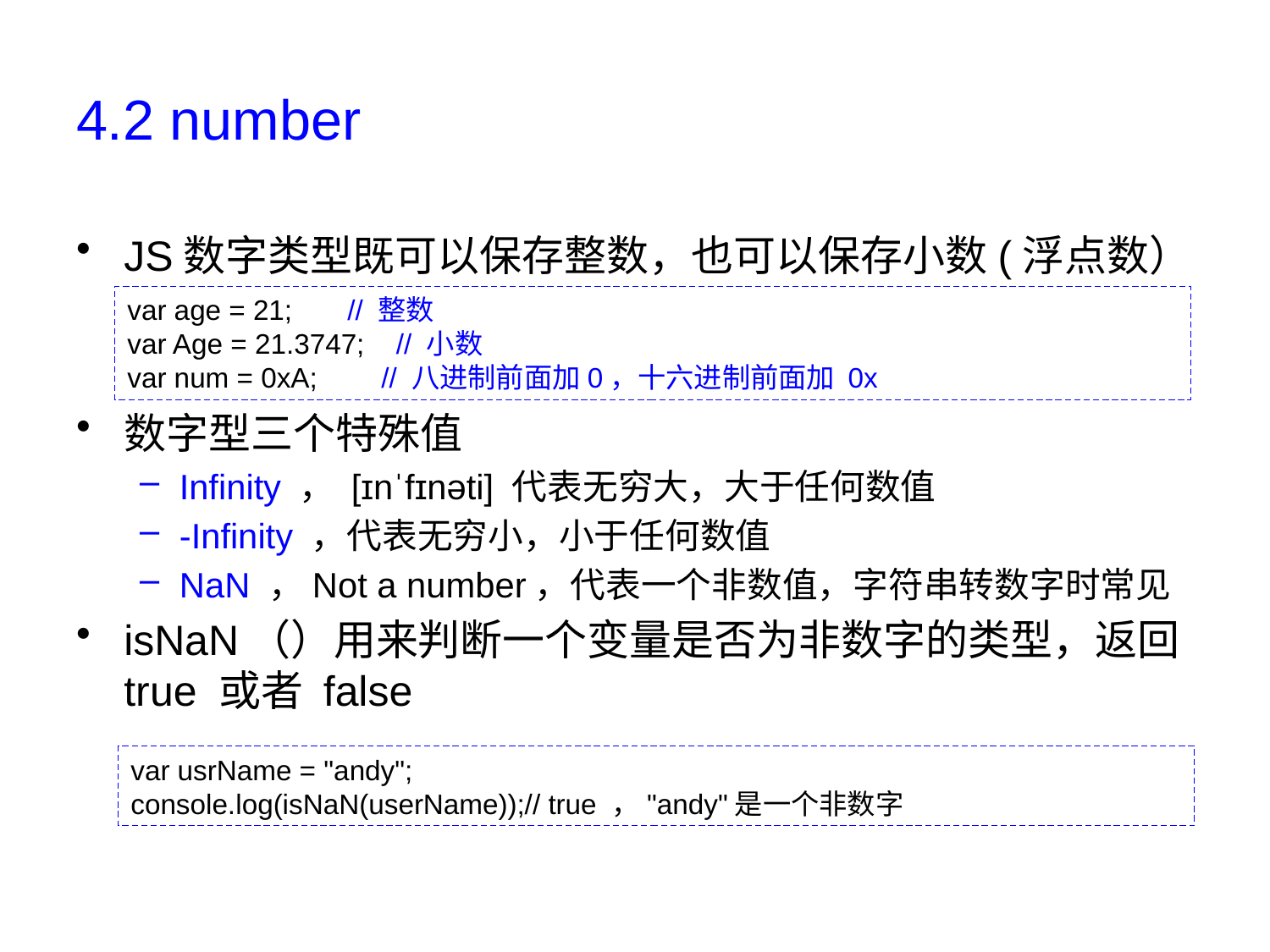

# 4.2 number
JS数字类型既可以保存整数，也可以保存小数(浮点数）

数字型三个特殊值
Infinity ， [ɪnˈfɪnəti] 代表无穷大，大于任何数值
-Infinity ，代表无穷小，小于任何数值
NaN ，Not a number，代表一个非数值，字符串转数字时常见
isNaN（）用来判断一个变量是否为非数字的类型，返回 true 或者 false
var age = 21;       // 整数
var Age = 21.3747;    // 小数
var num = 0xA; 	// 八进制前面加0，十六进制前面加 0x
var usrName = "andy";
console.log(isNaN(userName));// true ，"andy"是一个非数字